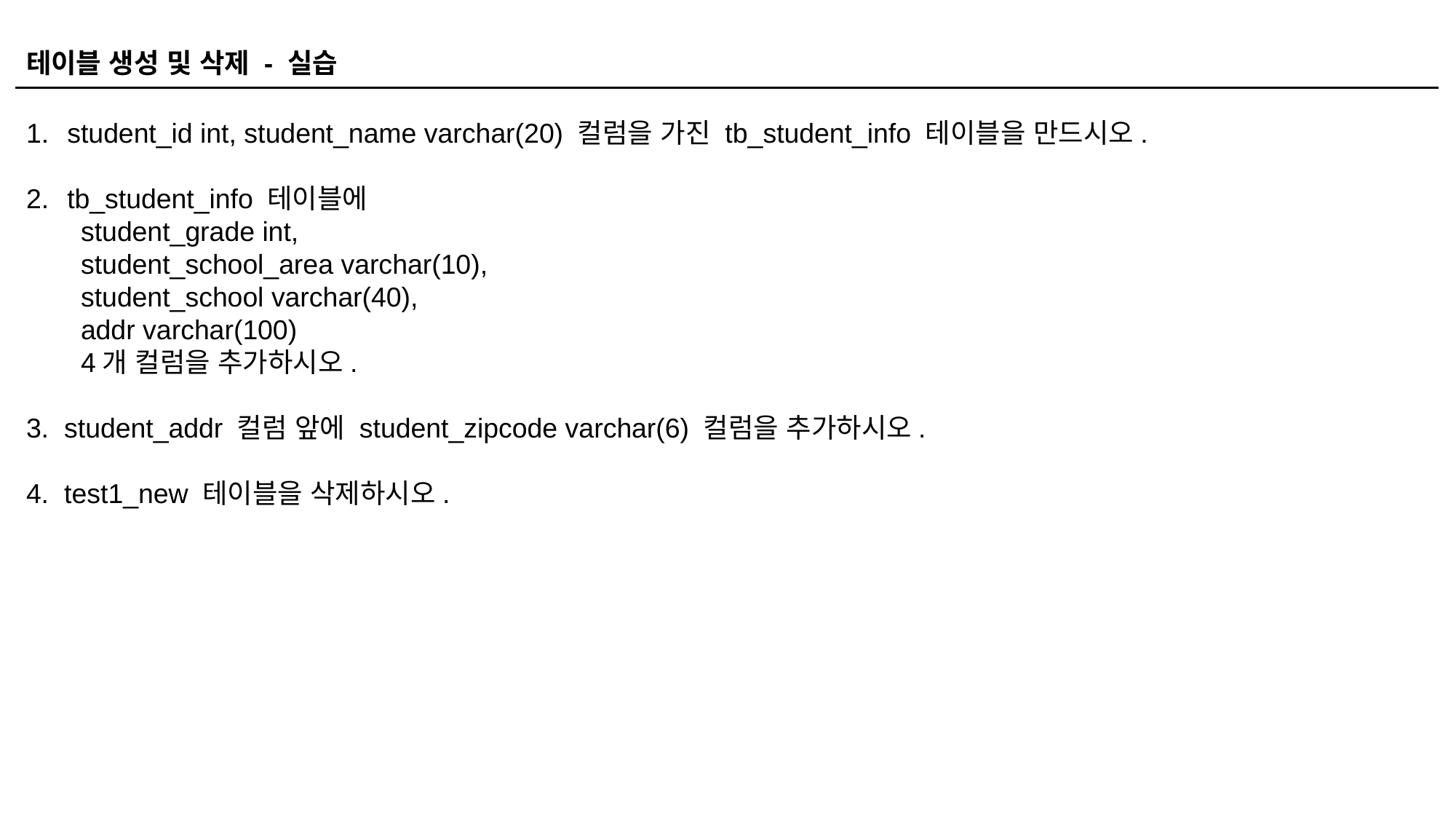

테이블 생성 및 삭제 - 실습
student_id int, student_name varchar(20) 컬럼을 가진 tb_student_info 테이블을 만드시오.

tb_student_info 테이블에
student_grade int,
student_school_area varchar(10),
student_school varchar(40),
addr varchar(100)
4개 컬럼을 추가하시오.

3.  student_addr 컬럼 앞에 student_zipcode varchar(6) 컬럼을 추가하시오.

4.  test1_new 테이블을 삭제하시오.